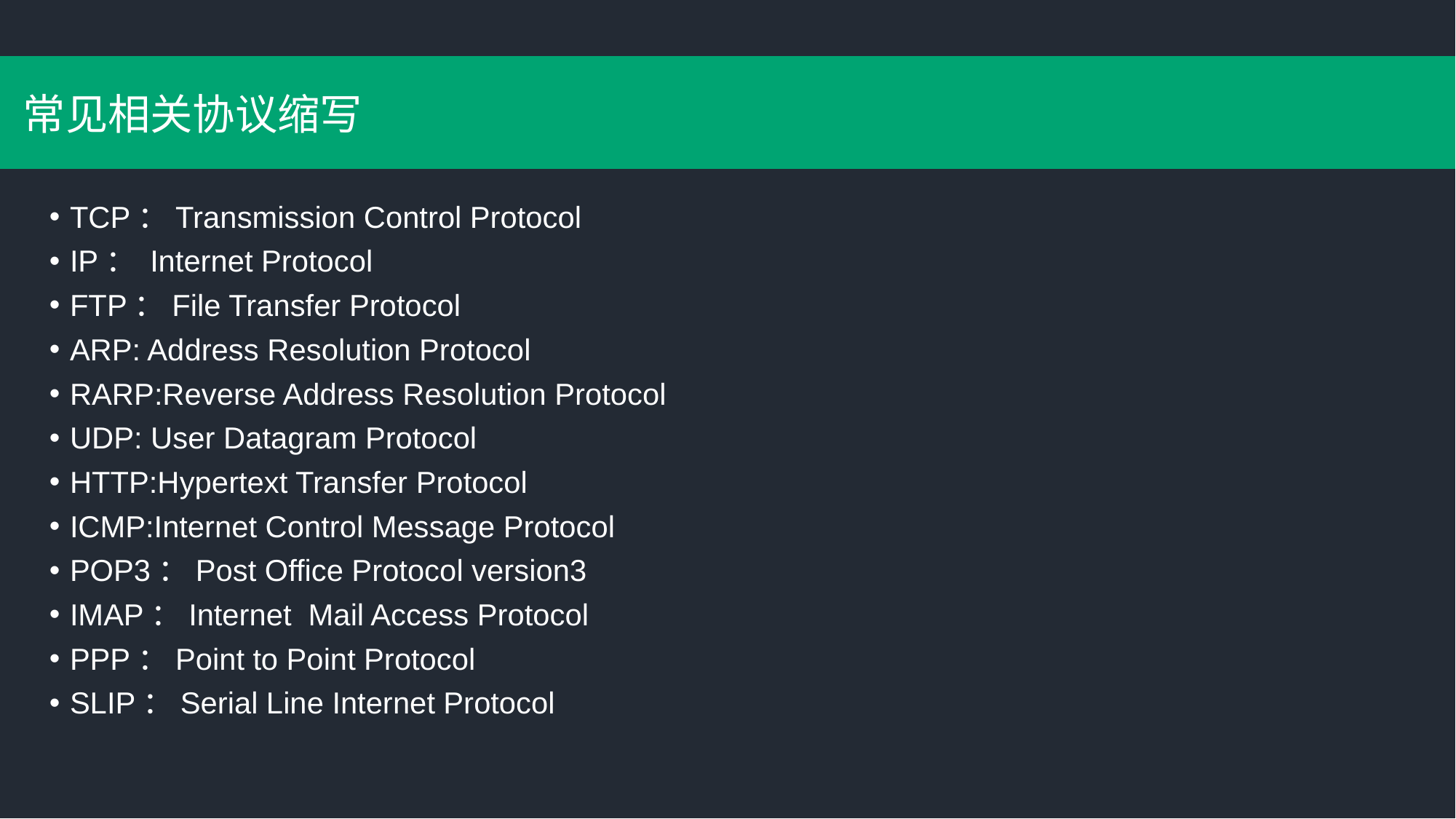

# 常见相关协议缩写
TCP：Transmission Control Protocol
IP： Internet Protocol
FTP：File Transfer Protocol
ARP: Address Resolution Protocol
RARP:Reverse Address Resolution Protocol
UDP: User Datagram Protocol
HTTP:Hypertext Transfer Protocol
ICMP:Internet Control Message Protocol
POP3：Post Office Protocol version3
IMAP：Internet  Mail Access Protocol
PPP：Point to Point Protocol
SLIP：Serial Line Internet Protocol